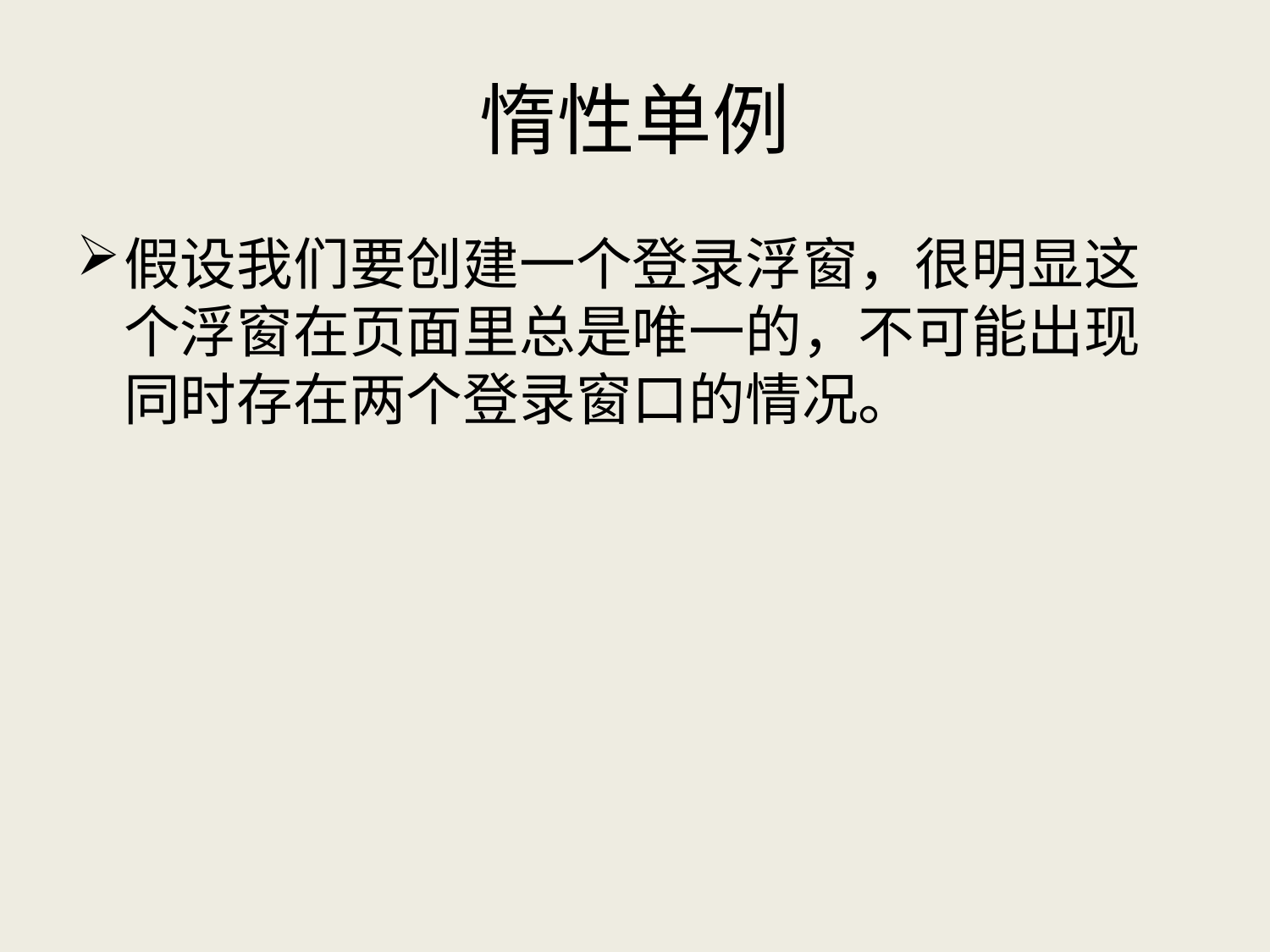

# 惰性单例
假设我们要创建一个登录浮窗，很明显这个浮窗在页面里总是唯一的，不可能出现同时存在两个登录窗口的情况。